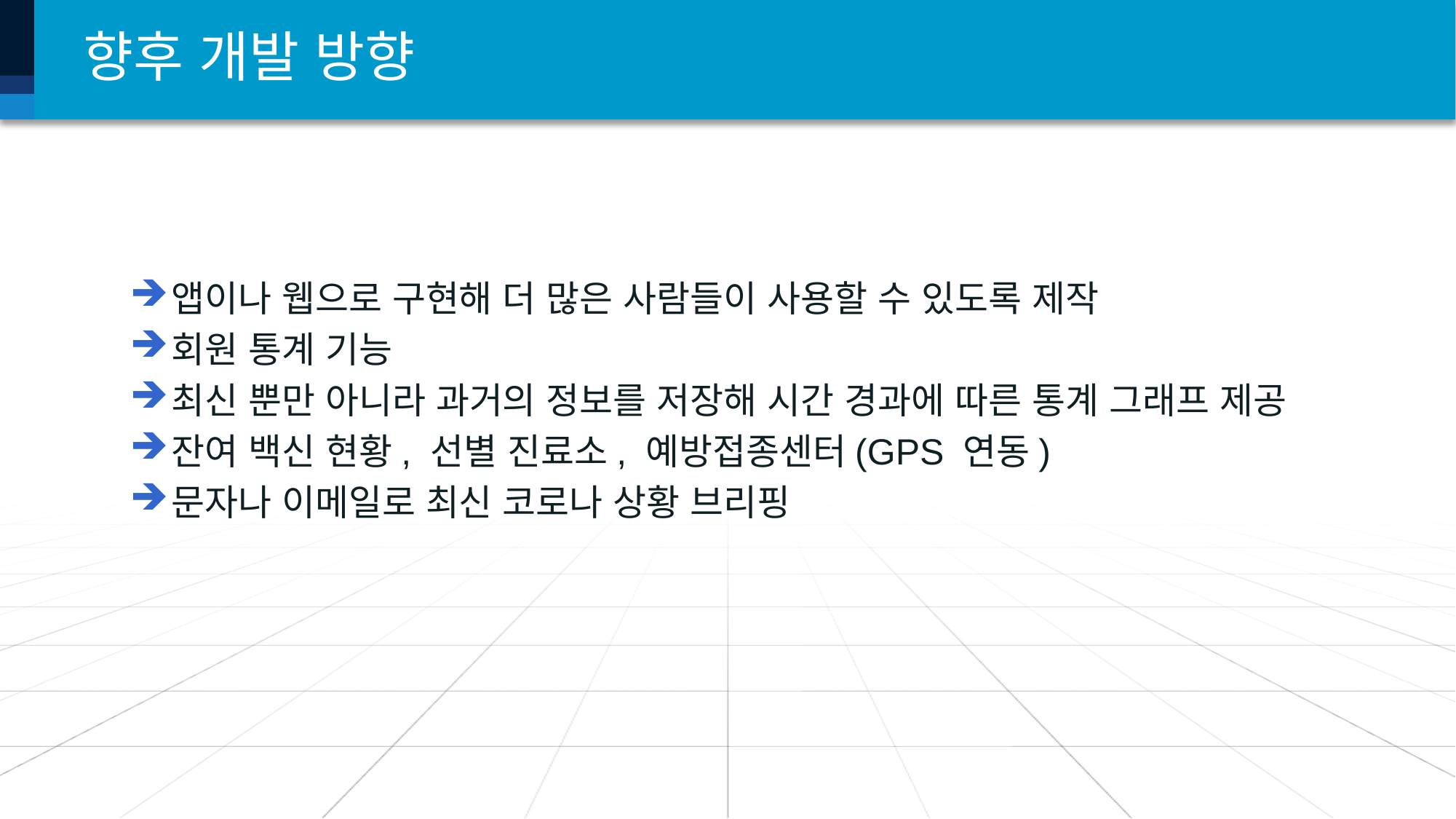

# 향후 개발 방향
앱이나 웹으로 구현해 더 많은 사람들이 사용할 수 있도록 제작
회원 통계 기능
최신 뿐만 아니라 과거의 정보를 저장해 시간 경과에 따른 통계 그래프 제공
잔여 백신 현황, 선별 진료소, 예방접종센터(GPS 연동)
문자나 이메일로 최신 코로나 상황 브리핑